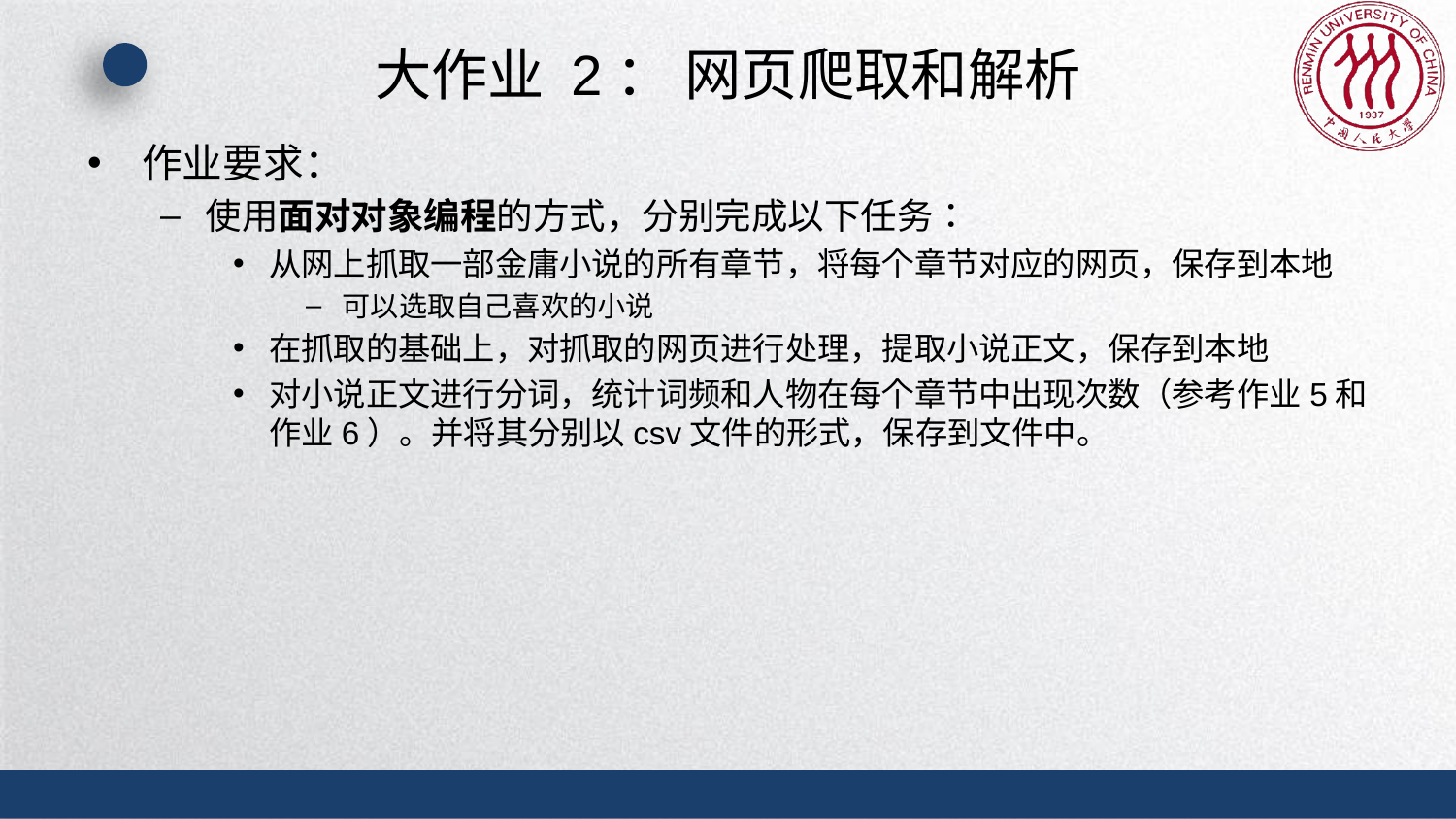

# 大作业 2： 网页爬取和解析
作业要求：
使用面对对象编程的方式，分别完成以下任务：
从网上抓取一部金庸小说的所有章节，将每个章节对应的网页，保存到本地
可以选取自己喜欢的小说
在抓取的基础上，对抓取的网页进行处理，提取小说正文，保存到本地
对小说正文进行分词，统计词频和人物在每个章节中出现次数（参考作业5和作业6）。并将其分别以csv文件的形式，保存到文件中。